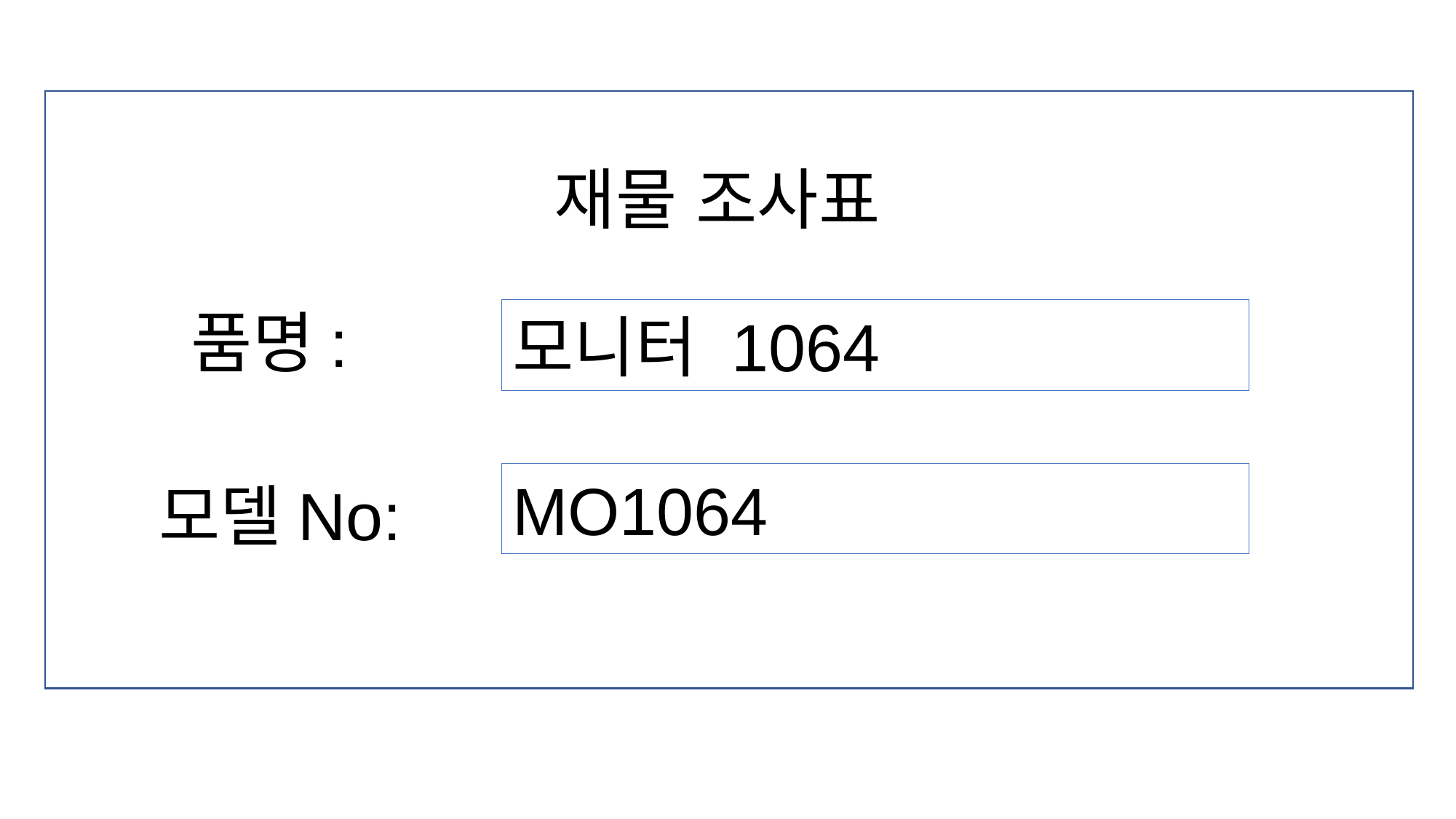

재물 조사표
품명:
모니터 1064
MO1064
모델No: